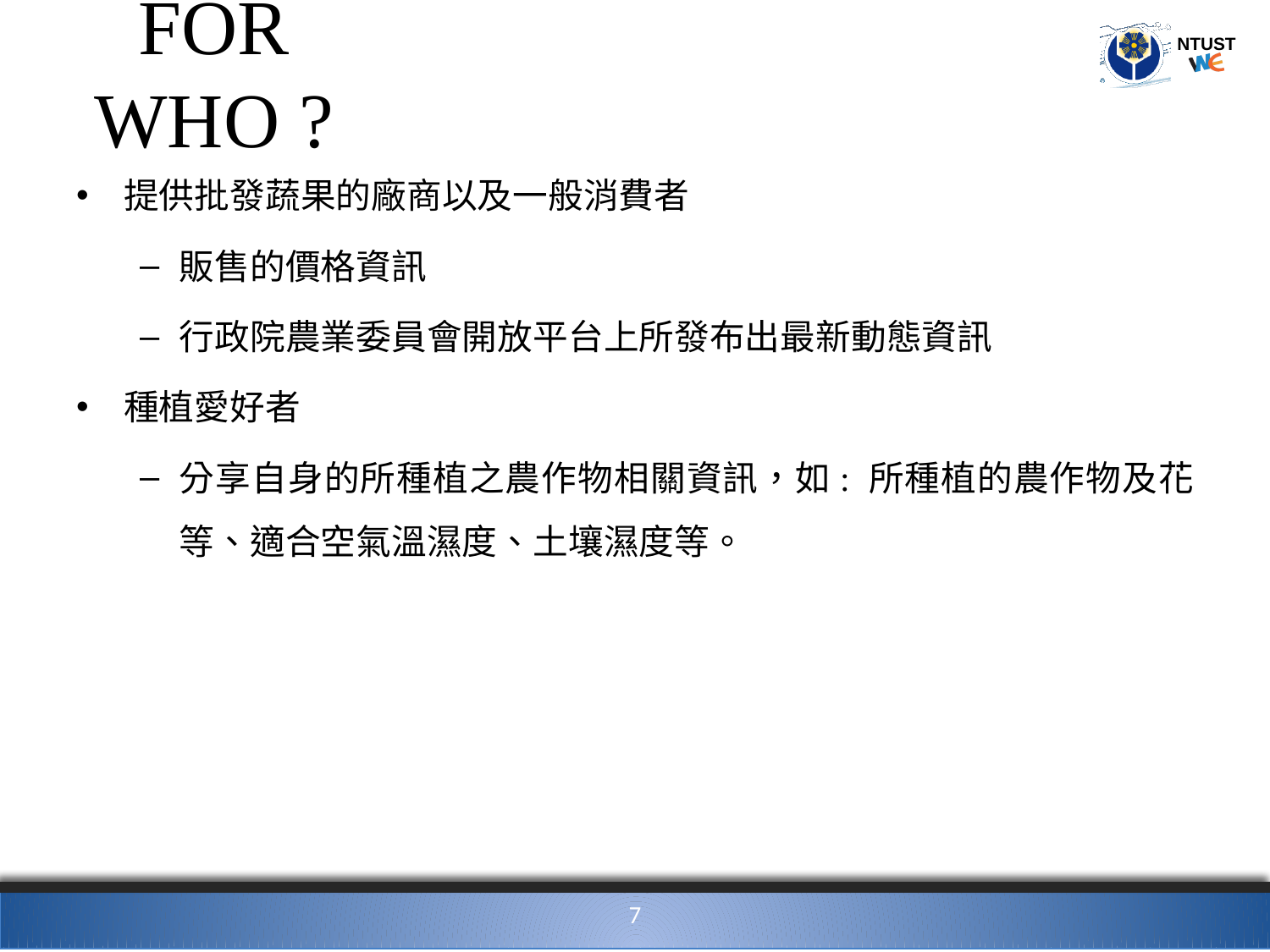

# FOR WHO ?
提供批發蔬果的廠商以及一般消費者
販售的價格資訊
行政院農業委員會開放平台上所發布出最新動態資訊
種植愛好者
分享自身的所種植之農作物相關資訊，如: 所種植的農作物及花等、適合空氣溫濕度、土壤濕度等。